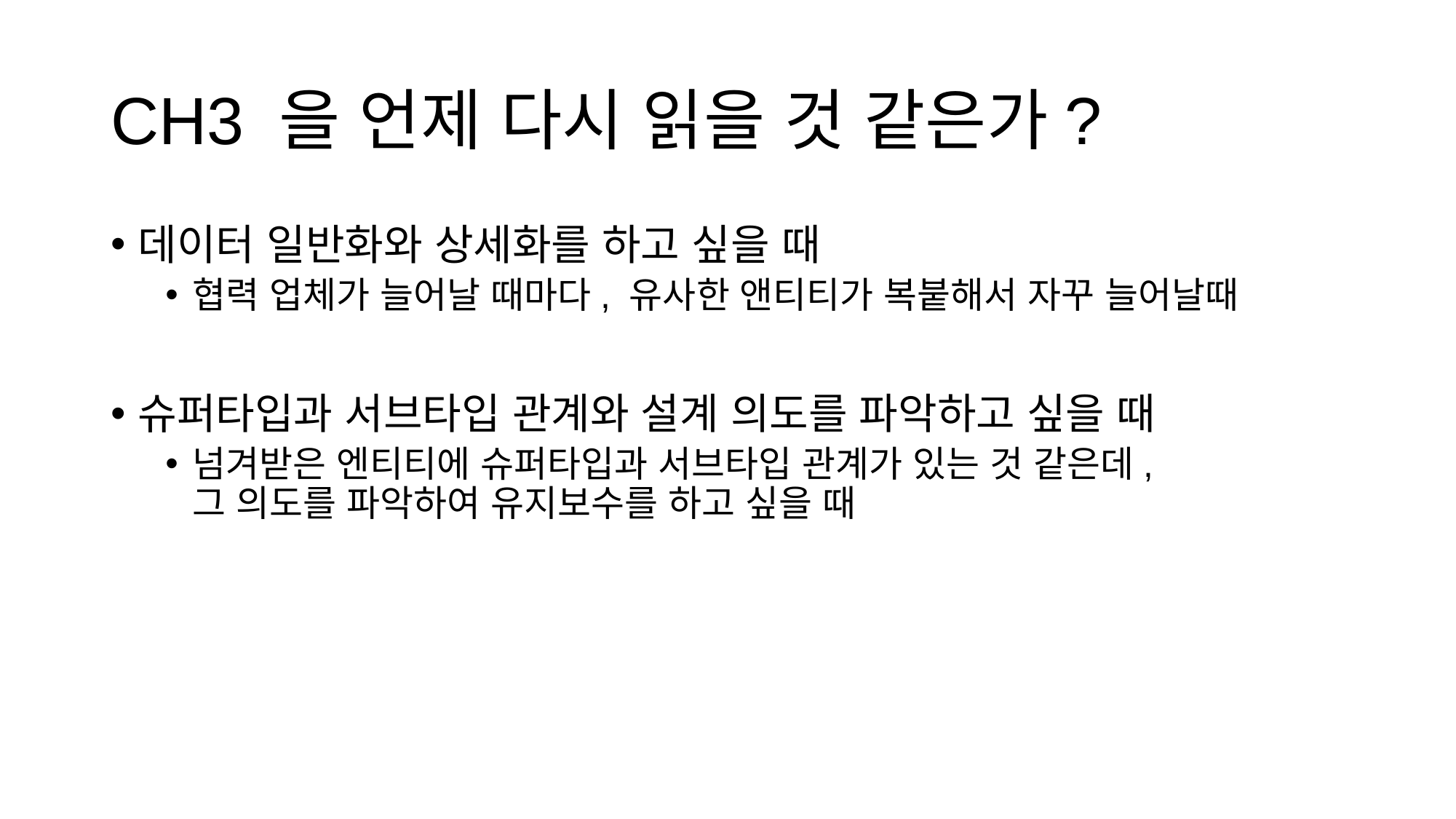

# CH3 을 언제 다시 읽을 것 같은가?
데이터 일반화와 상세화를 하고 싶을 때
협력 업체가 늘어날 때마다, 유사한 앤티티가 복붙해서 자꾸 늘어날때

슈퍼타입과 서브타입 관계와 설계 의도를 파악하고 싶을 때
넘겨받은 엔티티에 슈퍼타입과 서브타입 관계가 있는 것 같은데,
그 의도를 파악하여 유지보수를 하고 싶을 때